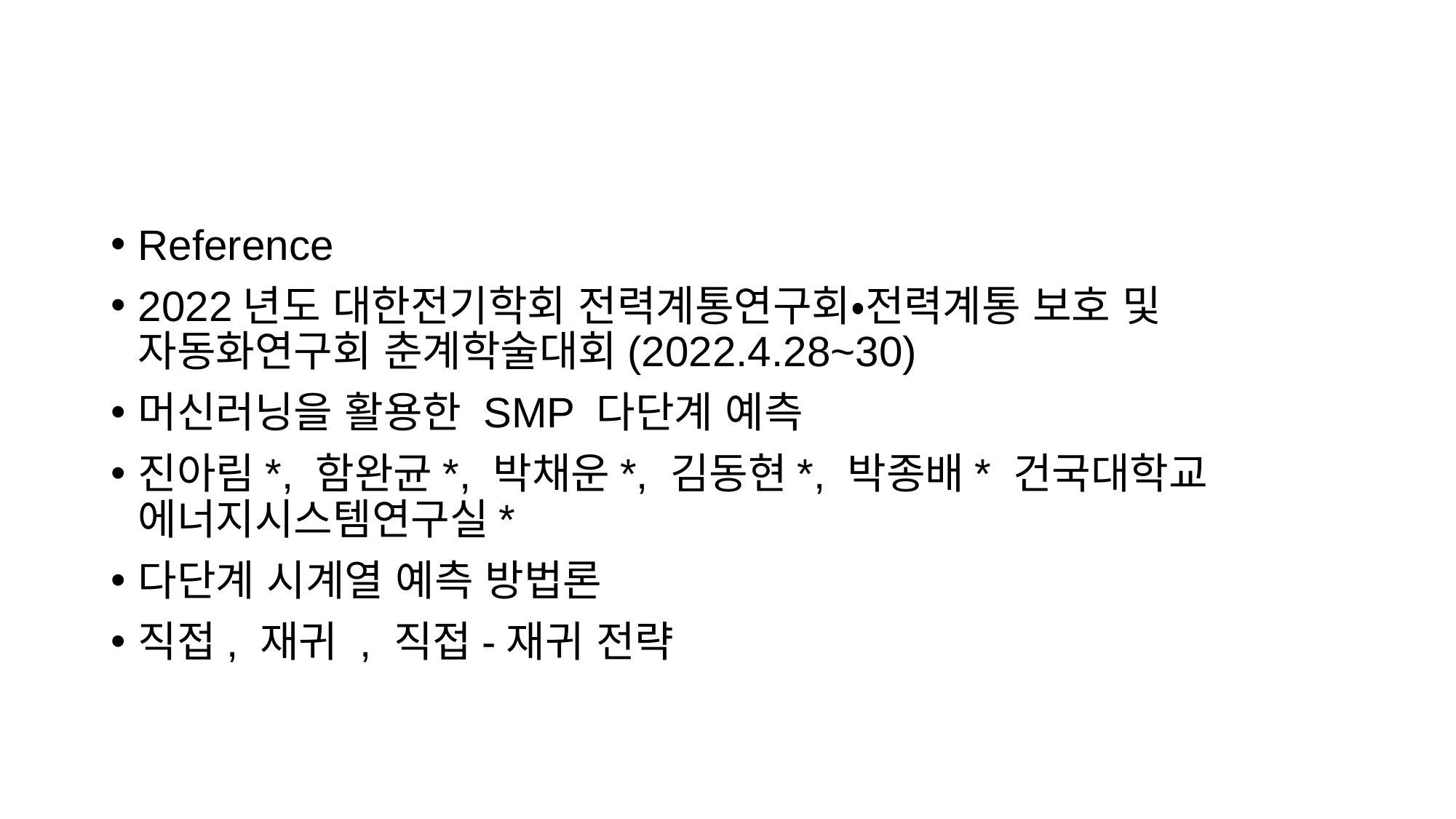

#
Reference
2022년도 대한전기학회 전력계통연구회•전력계통 보호 및 자동화연구회 춘계학술대회(2022.4.28~30)
머신러닝을 활용한 SMP 다단계 예측
진아림*, 함완균*, 박채운*, 김동현*, 박종배* 건국대학교 에너지시스템연구실*
다단계 시계열 예측 방법론
직접, 재귀 , 직접-재귀 전략